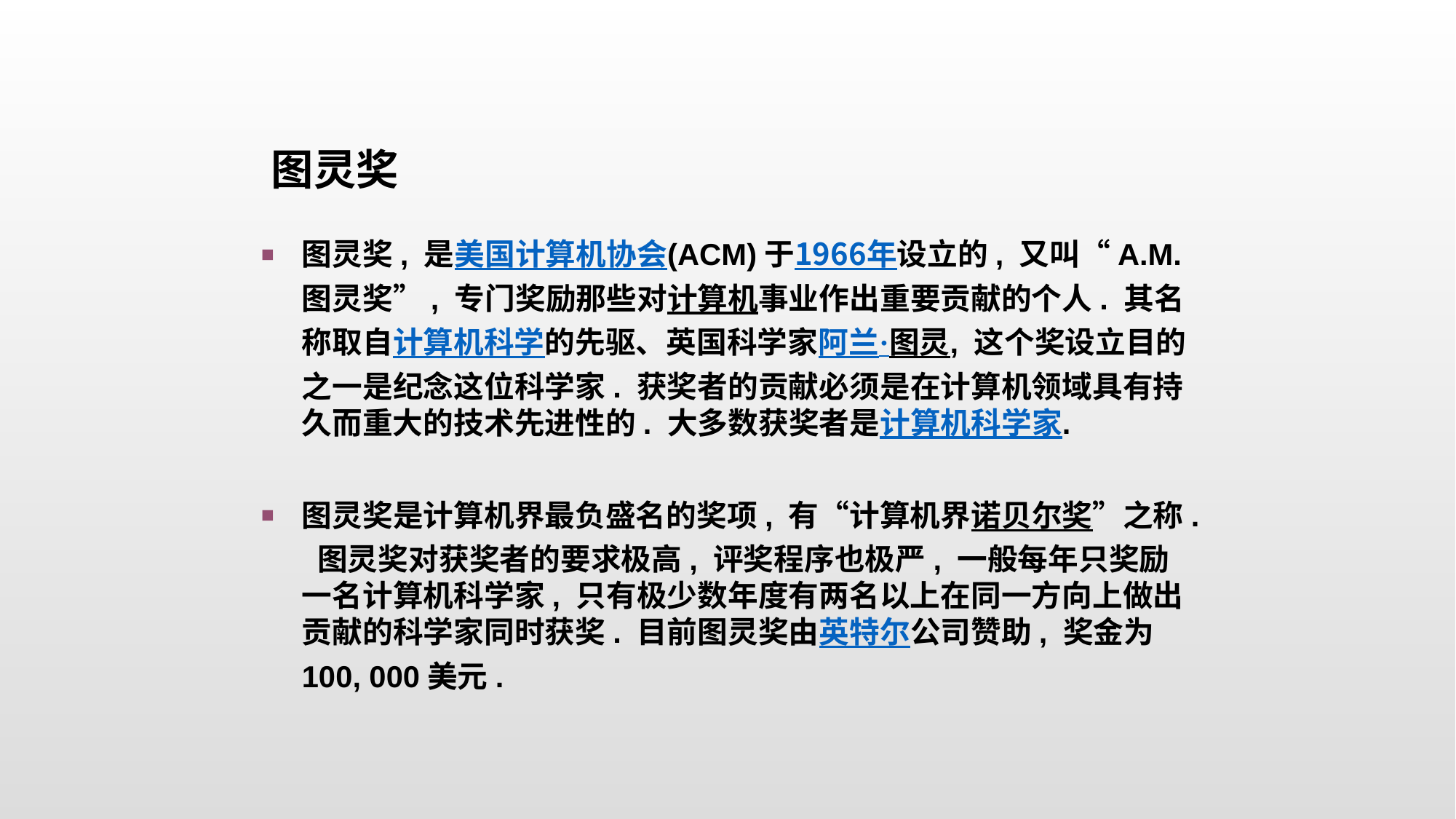

图灵奖
图灵奖, 是美国计算机协会(ACM)于1966年设立的, 又叫“A.M. 图灵奖”, 专门奖励那些对计算机事业作出重要贡献的个人. 其名称取自计算机科学的先驱、英国科学家阿兰·图灵, 这个奖设立目的之一是纪念这位科学家. 获奖者的贡献必须是在计算机领域具有持久而重大的技术先进性的. 大多数获奖者是计算机科学家.

图灵奖是计算机界最负盛名的奖项, 有“计算机界诺贝尔奖”之称. 图灵奖对获奖者的要求极高, 评奖程序也极严, 一般每年只奖励一名计算机科学家, 只有极少数年度有两名以上在同一方向上做出贡献的科学家同时获奖. 目前图灵奖由英特尔公司赞助, 奖金为100, 000美元.